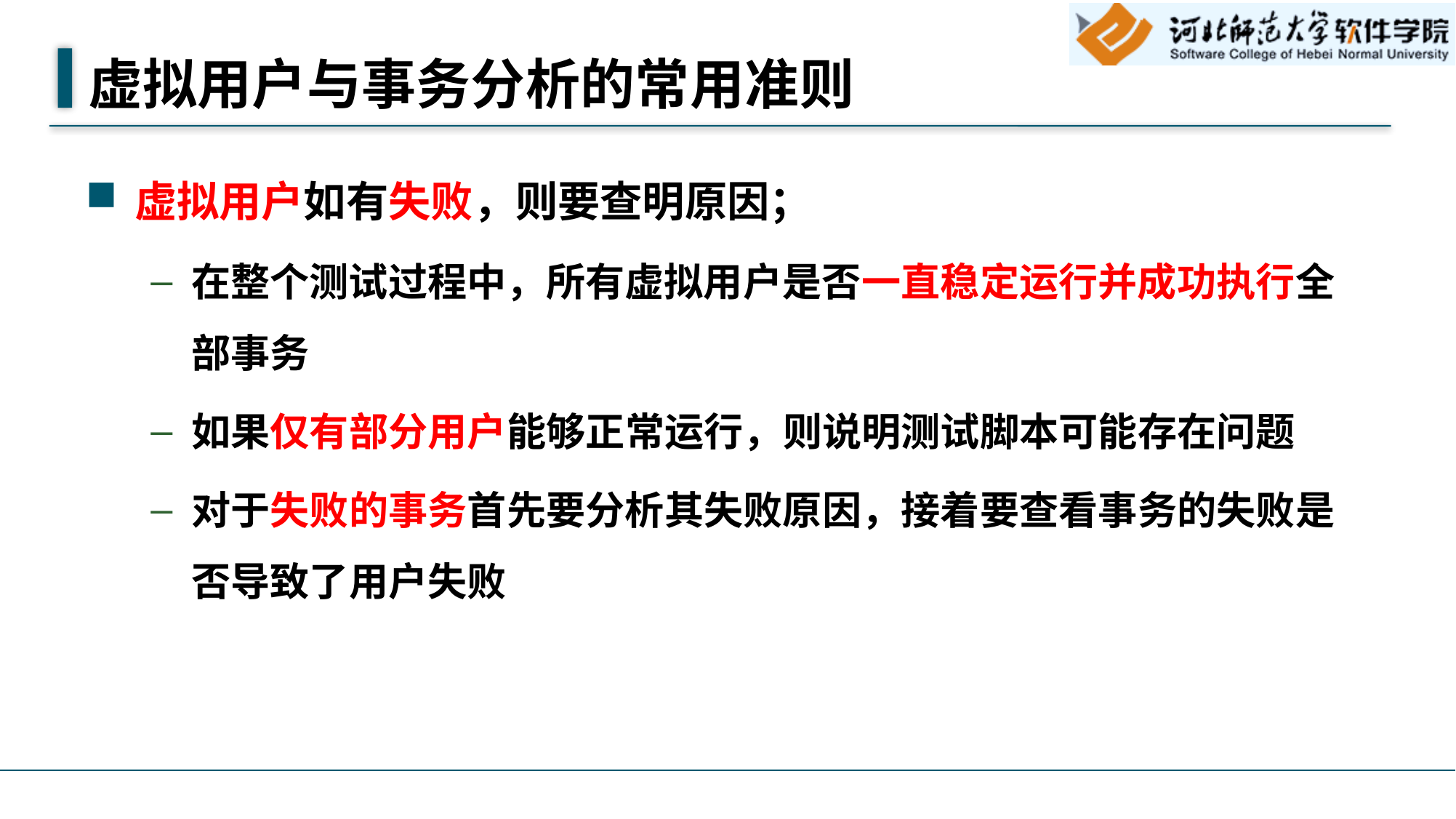

# 虚拟用户与事务分析的常用准则
虚拟用户如有失败，则要查明原因；
在整个测试过程中，所有虚拟用户是否一直稳定运行并成功执行全部事务
如果仅有部分用户能够正常运行，则说明测试脚本可能存在问题
对于失败的事务首先要分析其失败原因，接着要查看事务的失败是否导致了用户失败